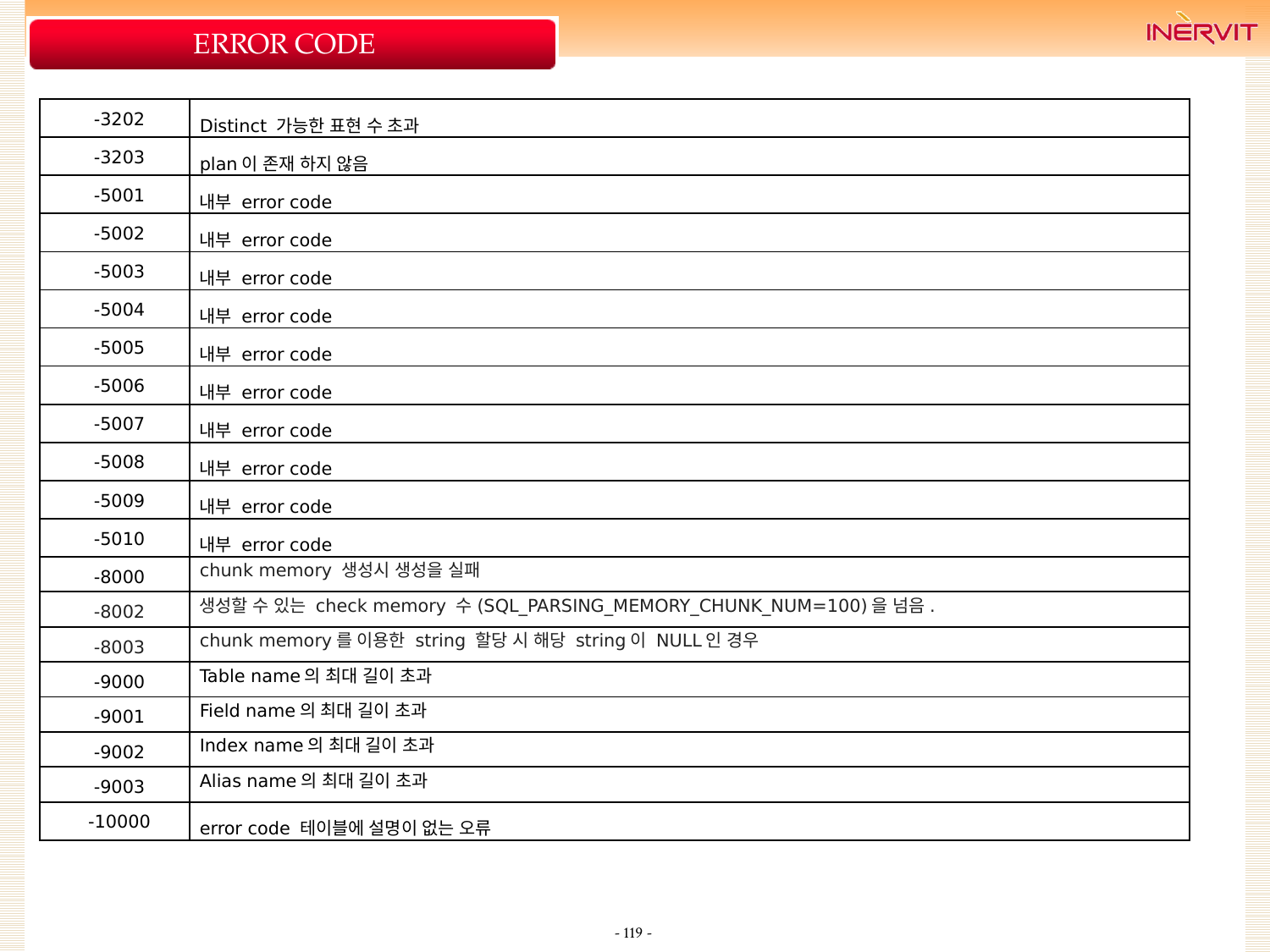

# ERROR CODE
| -3202 | Distinct 가능한 표현 수 초과 |
| --- | --- |
| -3203 | plan이 존재 하지 않음 |
| -5001 | 내부 error code |
| -5002 | 내부 error code |
| -5003 | 내부 error code |
| -5004 | 내부 error code |
| -5005 | 내부 error code |
| -5006 | 내부 error code |
| -5007 | 내부 error code |
| -5008 | 내부 error code |
| -5009 | 내부 error code |
| -5010 | 내부 error code |
| -8000 | chunk memory 생성시 생성을 실패 |
| -8002 | 생성할 수 있는 check memory 수(SQL\_PARSING\_MEMORY\_CHUNK\_NUM=100)을 넘음. |
| -8003 | chunk memory를 이용한 string 할당 시 해당 string이 NULL인 경우 |
| -9000 | Table name의 최대 길이 초과 |
| -9001 | Field name의 최대 길이 초과 |
| -9002 | Index name의 최대 길이 초과 |
| -9003 | Alias name의 최대 길이 초과 |
| -10000 | error code 테이블에 설명이 없는 오류 |
- 119 -